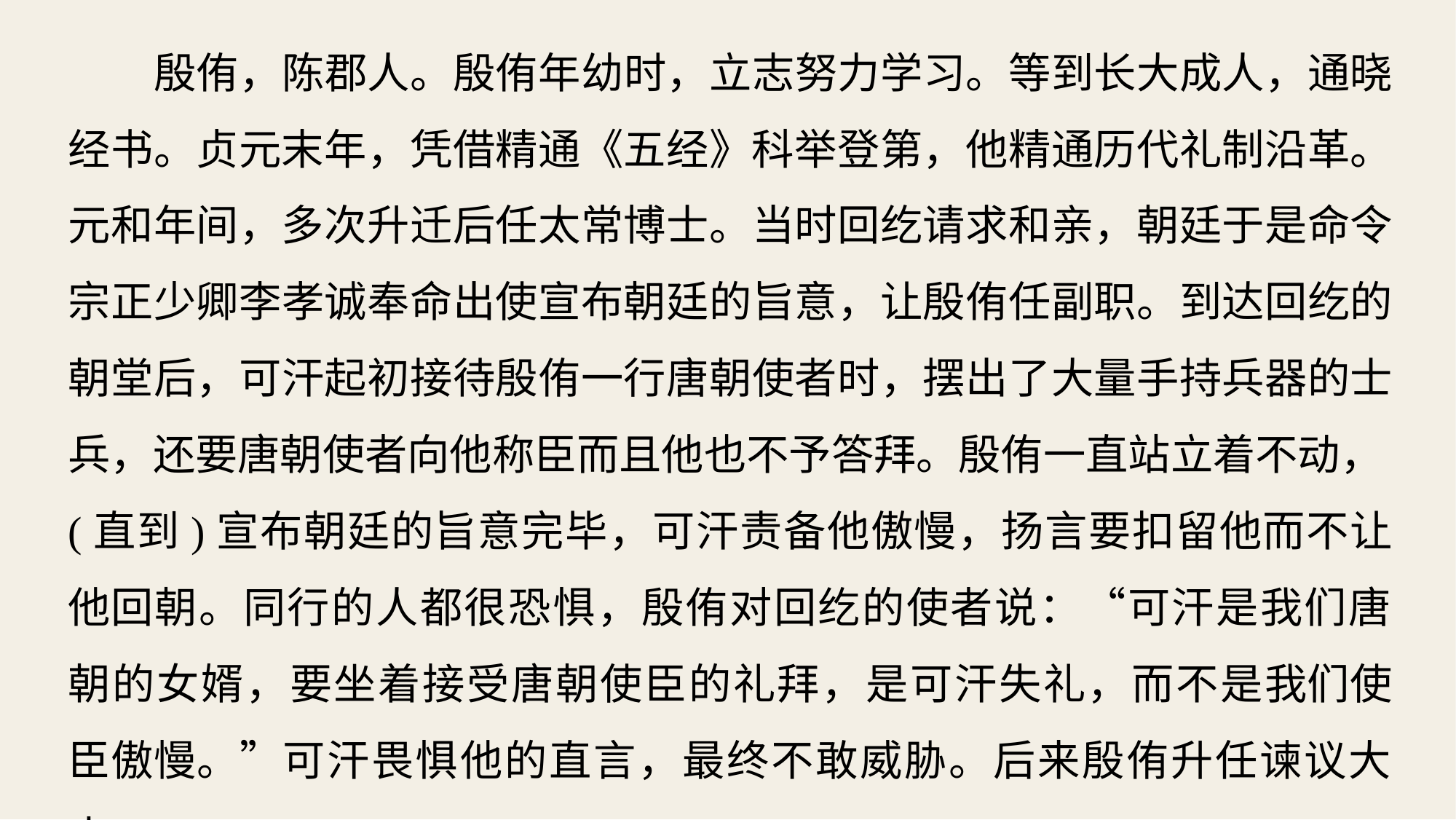

殷侑，陈郡人。殷侑年幼时，立志努力学习。等到长大成人，通晓经书。贞元末年，凭借精通《五经》科举登第，他精通历代礼制沿革。元和年间，多次升迁后任太常博士。当时回纥请求和亲，朝廷于是命令宗正少卿李孝诚奉命出使宣布朝廷的旨意，让殷侑任副职。到达回纥的朝堂后，可汗起初接待殷侑一行唐朝使者时，摆出了大量手持兵器的士兵，还要唐朝使者向他称臣而且他也不予答拜。殷侑一直站立着不动，(直到)宣布朝廷的旨意完毕，可汗责备他傲慢，扬言要扣留他而不让他回朝。同行的人都很恐惧，殷侑对回纥的使者说：“可汗是我们唐朝的女婿，要坐着接受唐朝使臣的礼拜，是可汗失礼，而不是我们使臣傲慢。”可汗畏惧他的直言，最终不敢威胁。后来殷侑升任谏议大夫。